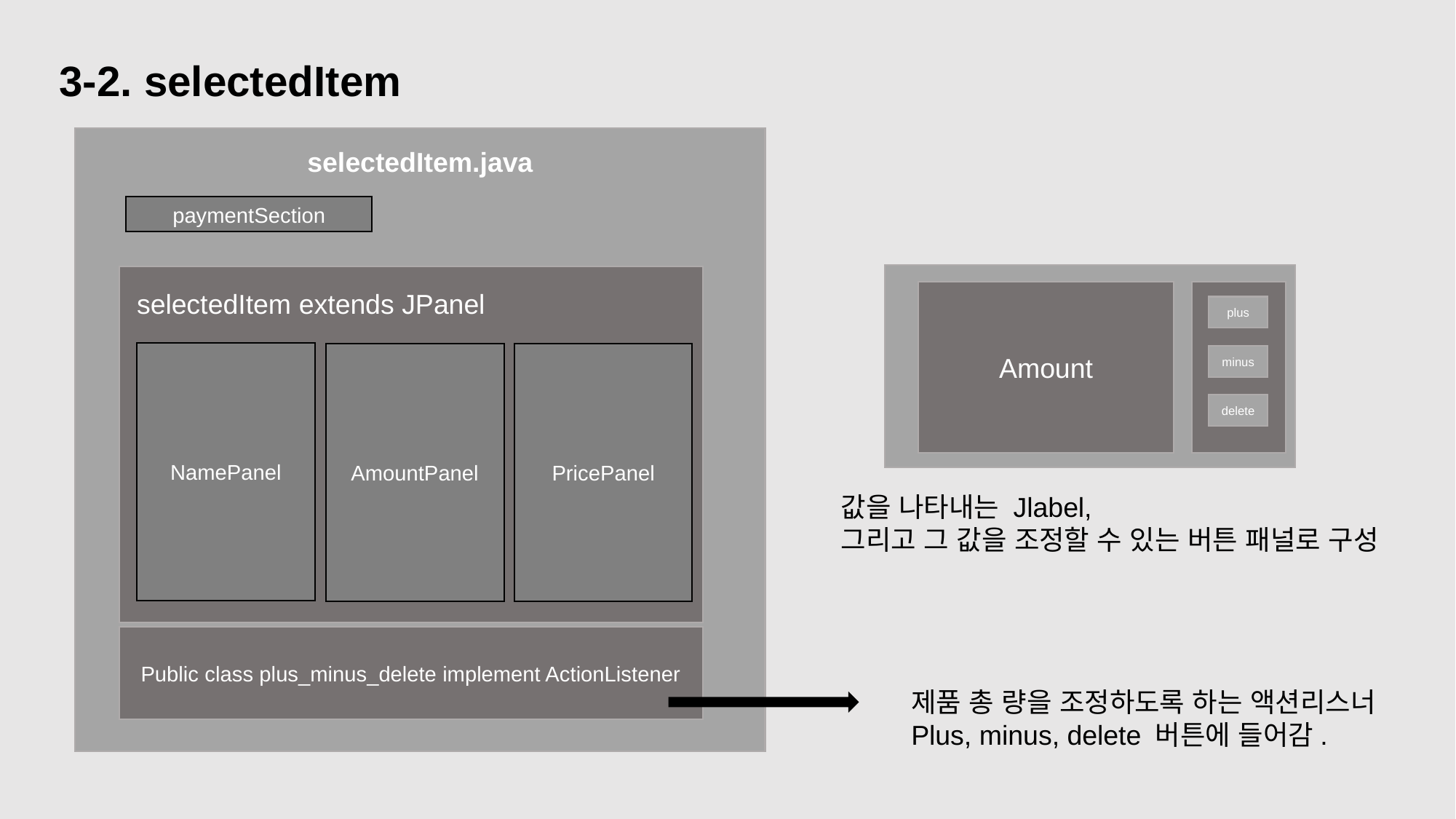

3-2. selectedItem
selectedItem.java

paymentSection

selectedItem extends JPanel
NamePanel
AmountPanel
PricePanel

Amount
plus
minus
delete
값을 나타내는 Jlabel,
그리고 그 값을 조정할 수 있는 버튼 패널로 구성
Public class plus_minus_delete implement ActionListener
제품 총 량을 조정하도록 하는 액션리스너
Plus, minus, delete 버튼에 들어감.